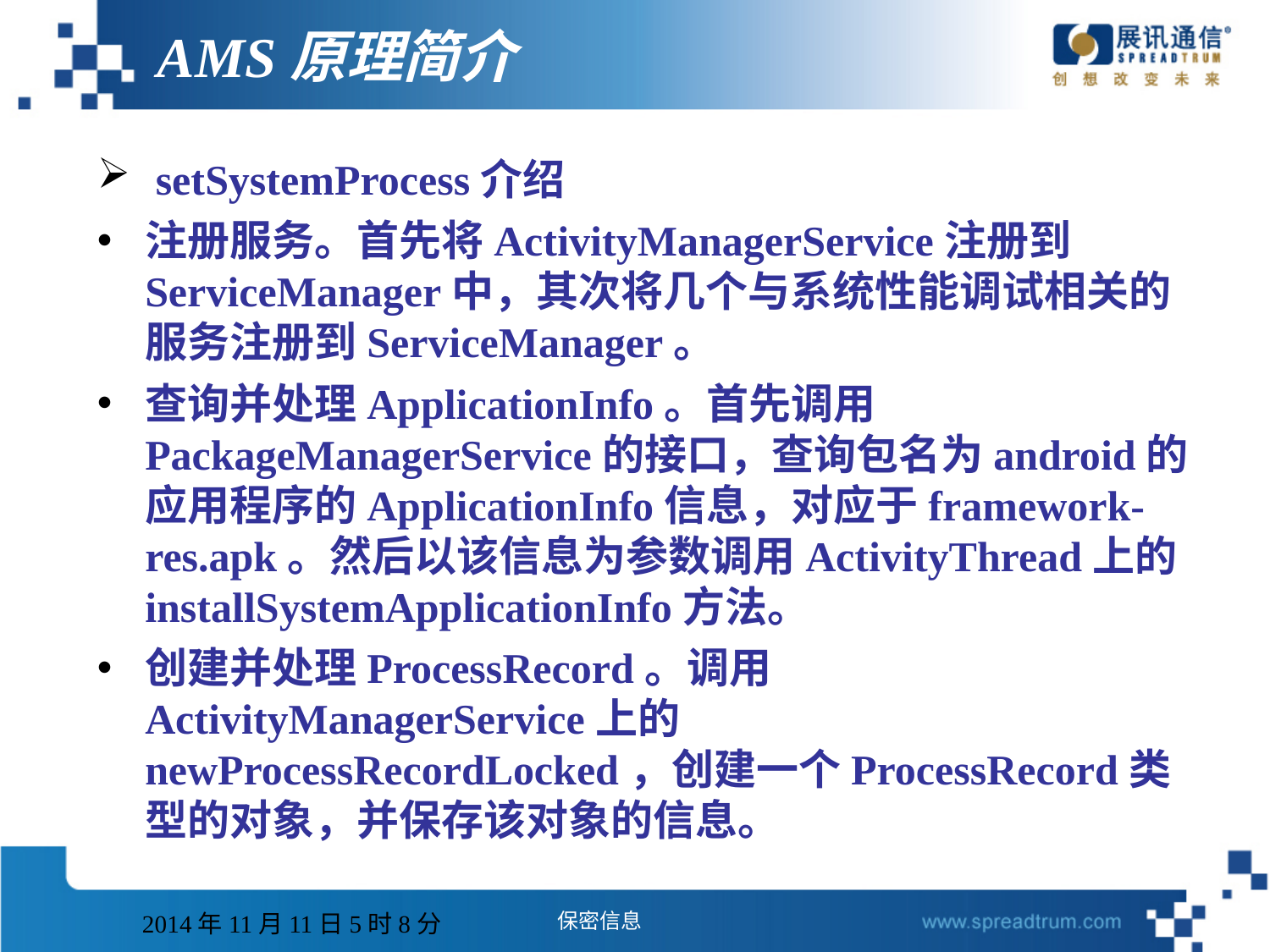

# AMS原理简介
 setSystemProcess介绍
注册服务。首先将ActivityManagerService注册到ServiceManager中，其次将几个与系统性能调试相关的服务注册到ServiceManager。
查询并处理ApplicationInfo。首先调用PackageManagerService的接口，查询包名为android的应用程序的ApplicationInfo信息，对应于framework-res.apk。然后以该信息为参数调用ActivityThread上的installSystemApplicationInfo方法。
创建并处理ProcessRecord。调用ActivityManagerService上的newProcessRecordLocked，创建一个ProcessRecord类型的对象，并保存该对象的信息。
2014年11月11日5时8分